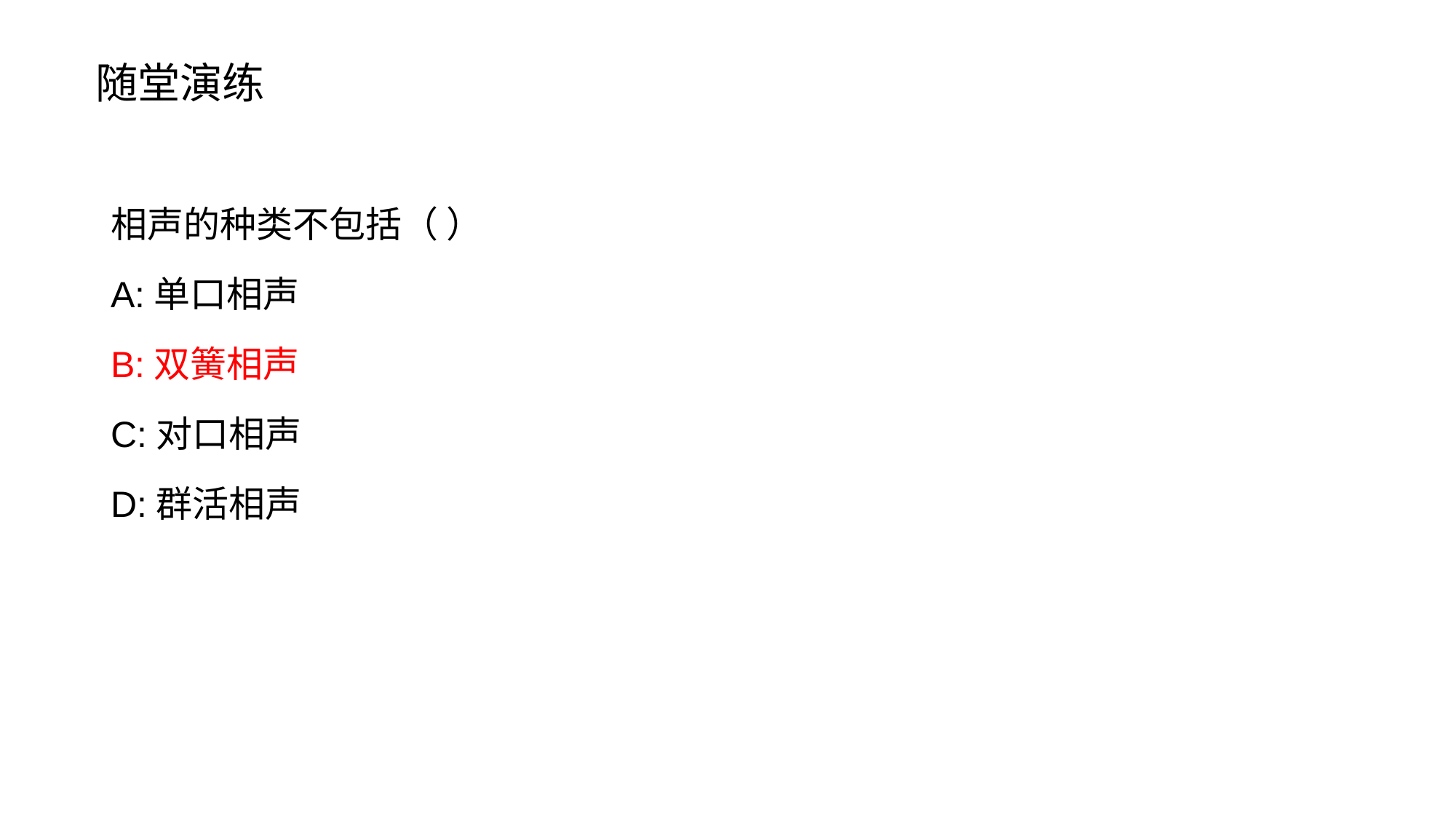

随堂演练
相声的种类不包括（ ）
A:单口相声
B:双簧相声
C:对口相声
D:群活相声